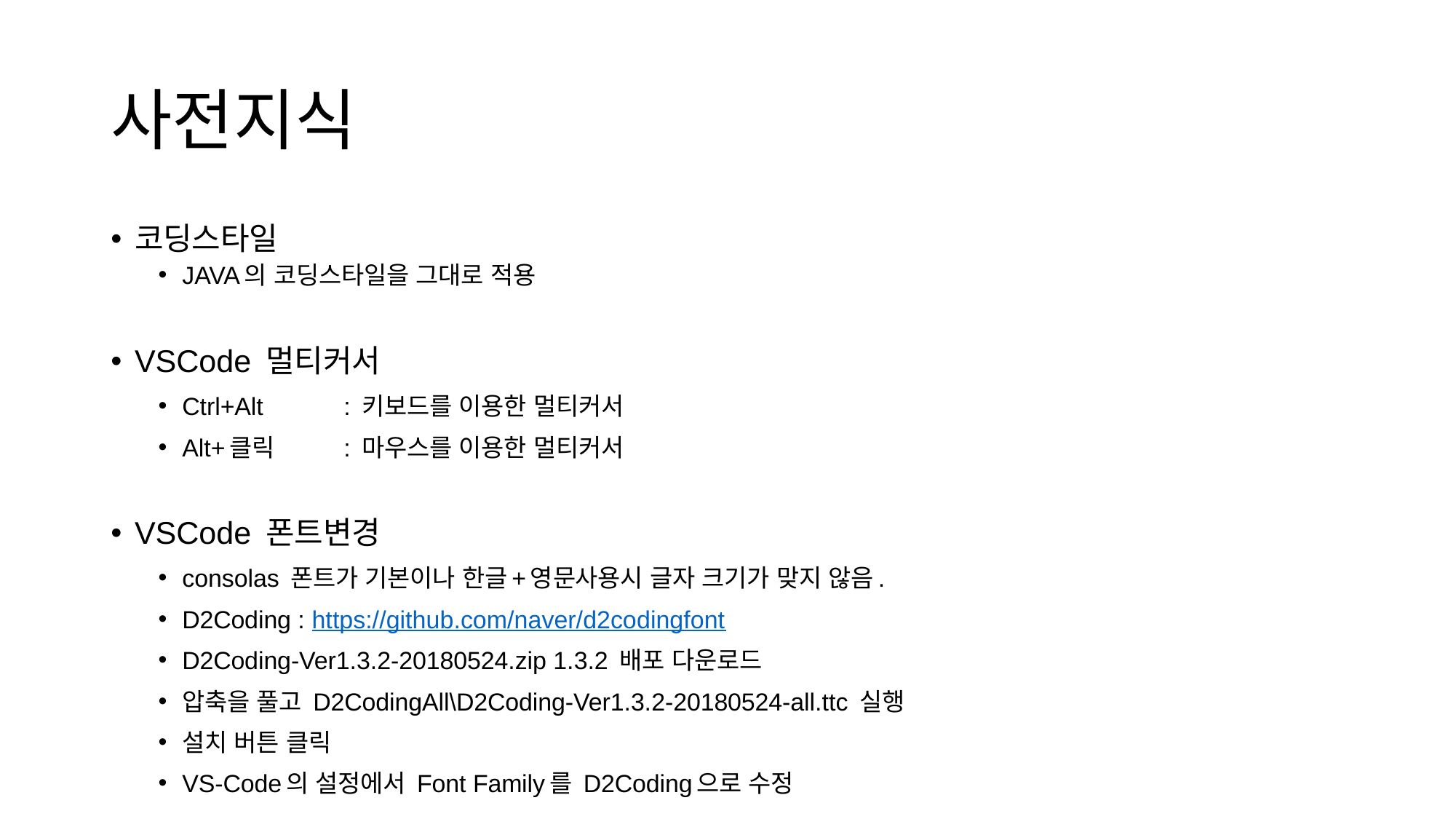

# 사전지식
코딩스타일
JAVA의 코딩스타일을 그대로 적용

VSCode 멀티커서
Ctrl+Alt	: 키보드를 이용한 멀티커서
Alt+클릭 	: 마우스를 이용한 멀티커서

VSCode 폰트변경
consolas 폰트가 기본이나 한글+영문사용시 글자 크기가 맞지 않음.
D2Coding : https://github.com/naver/d2codingfont
D2Coding-Ver1.3.2-20180524.zip 1.3.2 배포 다운로드
압축을 풀고 D2CodingAll\D2Coding-Ver1.3.2-20180524-all.ttc 실행
설치 버튼 클릭
VS-Code의 설정에서 Font Family를 D2Coding으로 수정